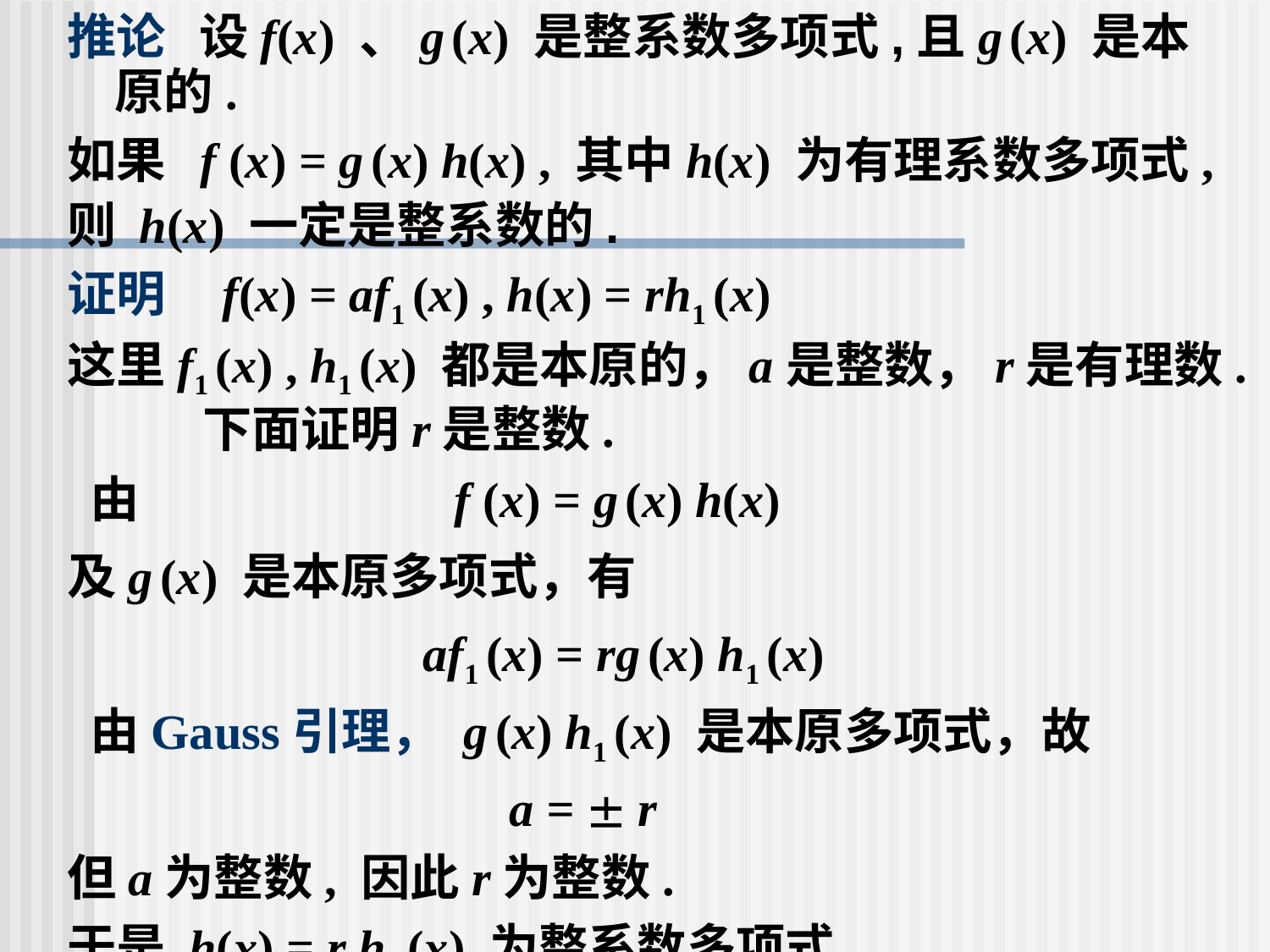

推论   设f(x) 、g (x) 是整系数多项式,且g (x) 是本原的.
如果  f (x) = g (x) h(x) , 其中h(x) 为有理系数多项式,
则 h(x) 一定是整系数的.
证明    f(x) = af1 (x) , h(x) = rh1 (x)
这里f1 (x) , h1 (x) 都是本原的，a是整数，r是有理数.
           下面证明r是整数.
 由                           f (x) = g (x) h(x)
及g (x) 是本原多项式，有
                             af1 (x) = rg (x) h1 (x)
 由Gauss引理， g (x) h1 (x) 是本原多项式，故
                                    a = ± r
但a为整数, 因此r为整数.
于是 h(x) = r h1 (x) 为整系数多项式.